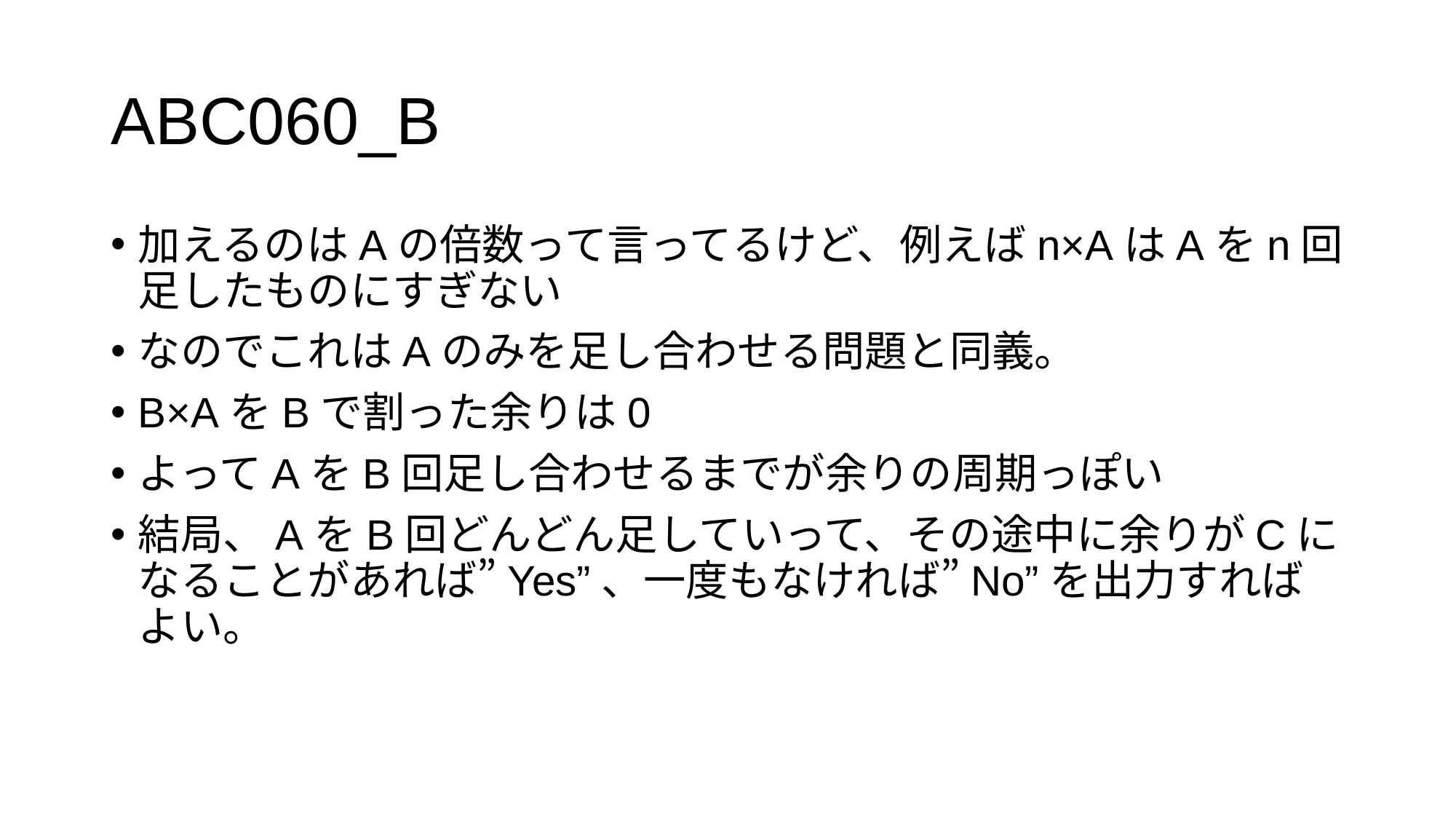

# ABC060_B
加えるのはAの倍数って言ってるけど、例えばn×AはAをn回足したものにすぎない
なのでこれはAのみを足し合わせる問題と同義。
B×AをBで割った余りは0
よってAをB回足し合わせるまでが余りの周期っぽい
結局、AをB回どんどん足していって、その途中に余りがCになることがあれば”Yes”、一度もなければ”No”を出力すればよい。